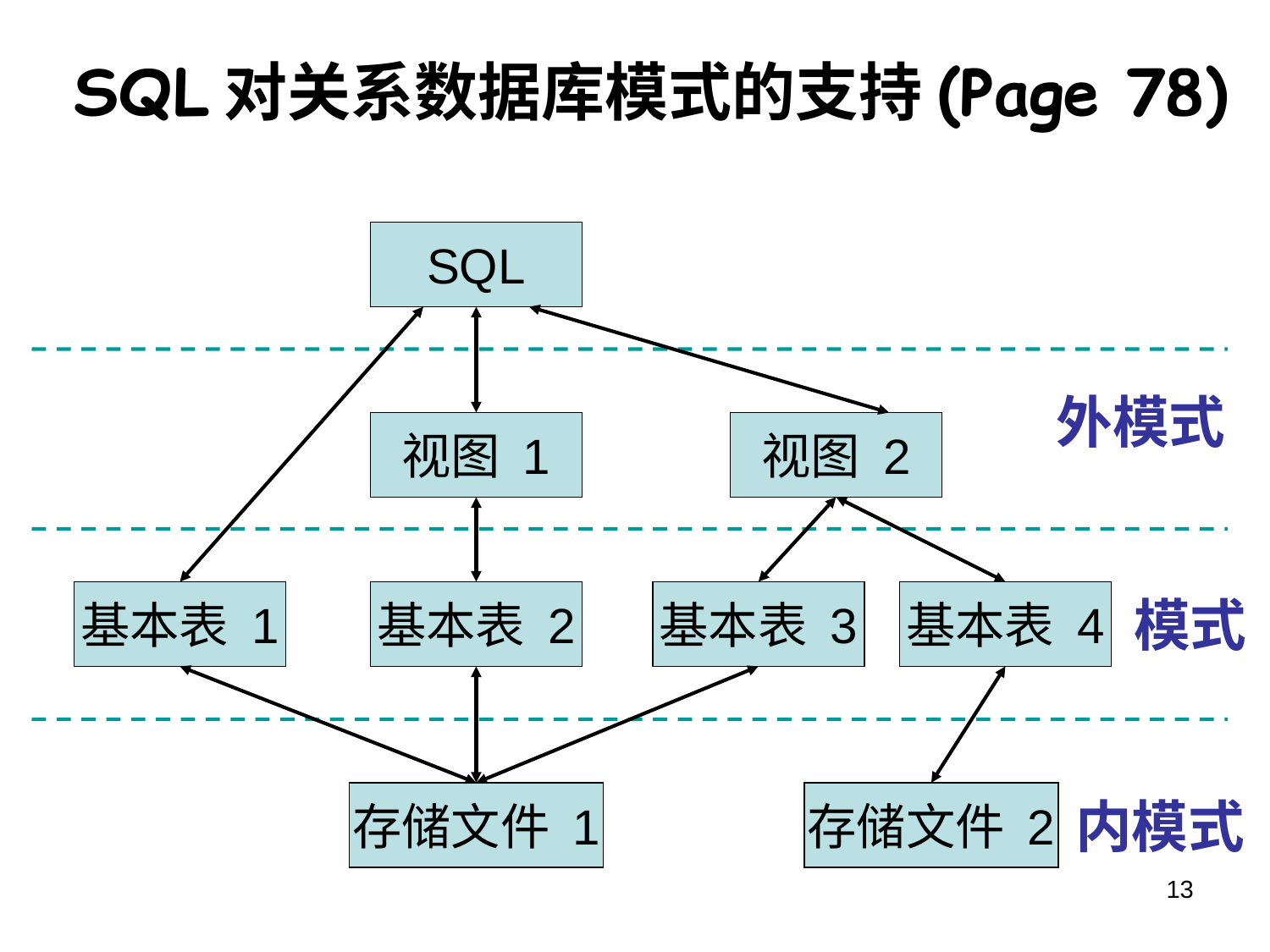

# SQL对关系数据库模式的支持(Page 78)
SQL

外模式
视图 1
视图 2

基本表 1
基本表 2
基本表 3
基本表 4
模式

存储文件 1
存储文件 2
内模式
13